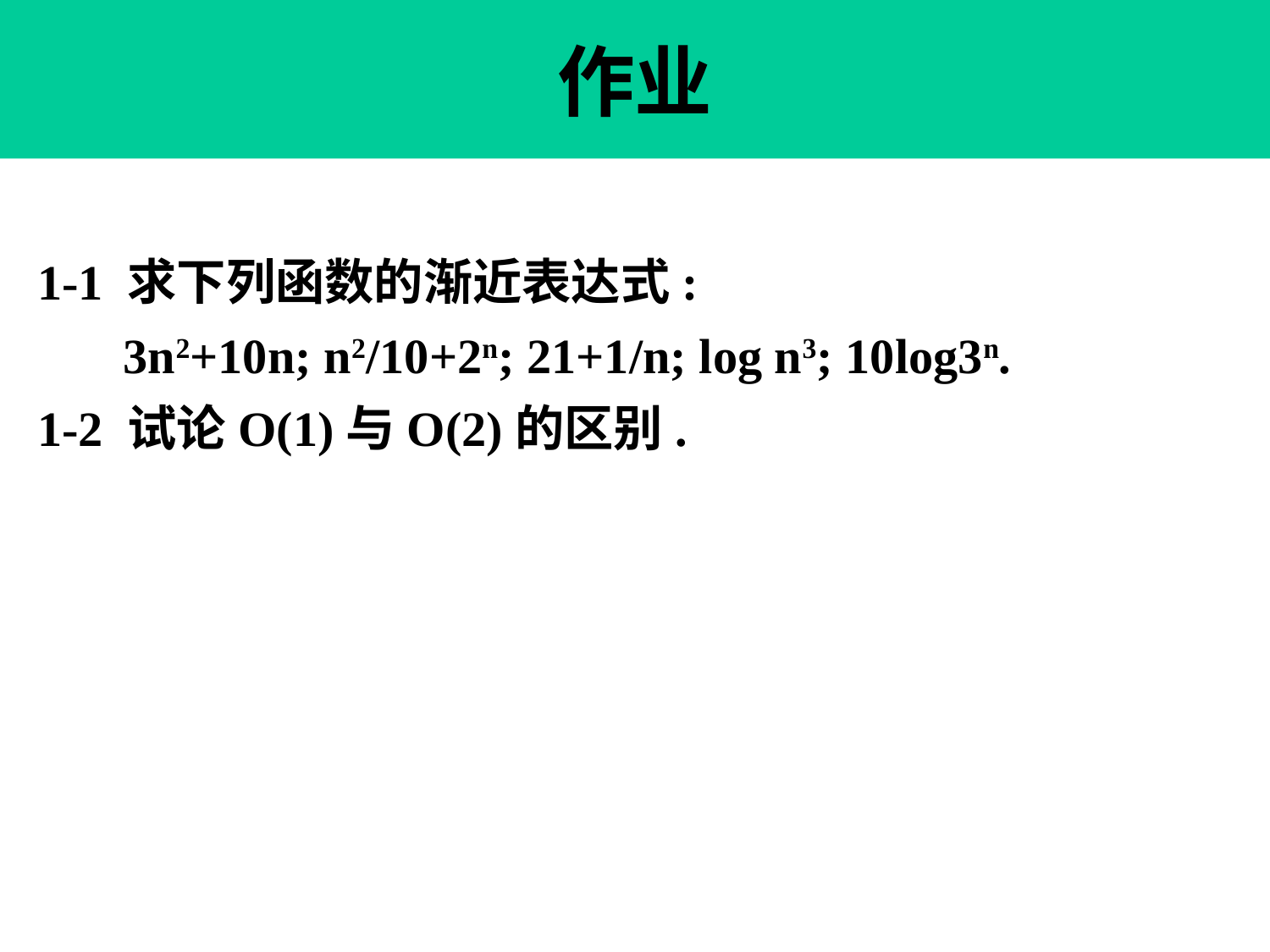

作业
1-1 求下列函数的渐近表达式:
       3n2+10n; n2/10+2n; 21+1/n; log n3; 10log3n.
1-2 试论O(1)与O(2)的区别.